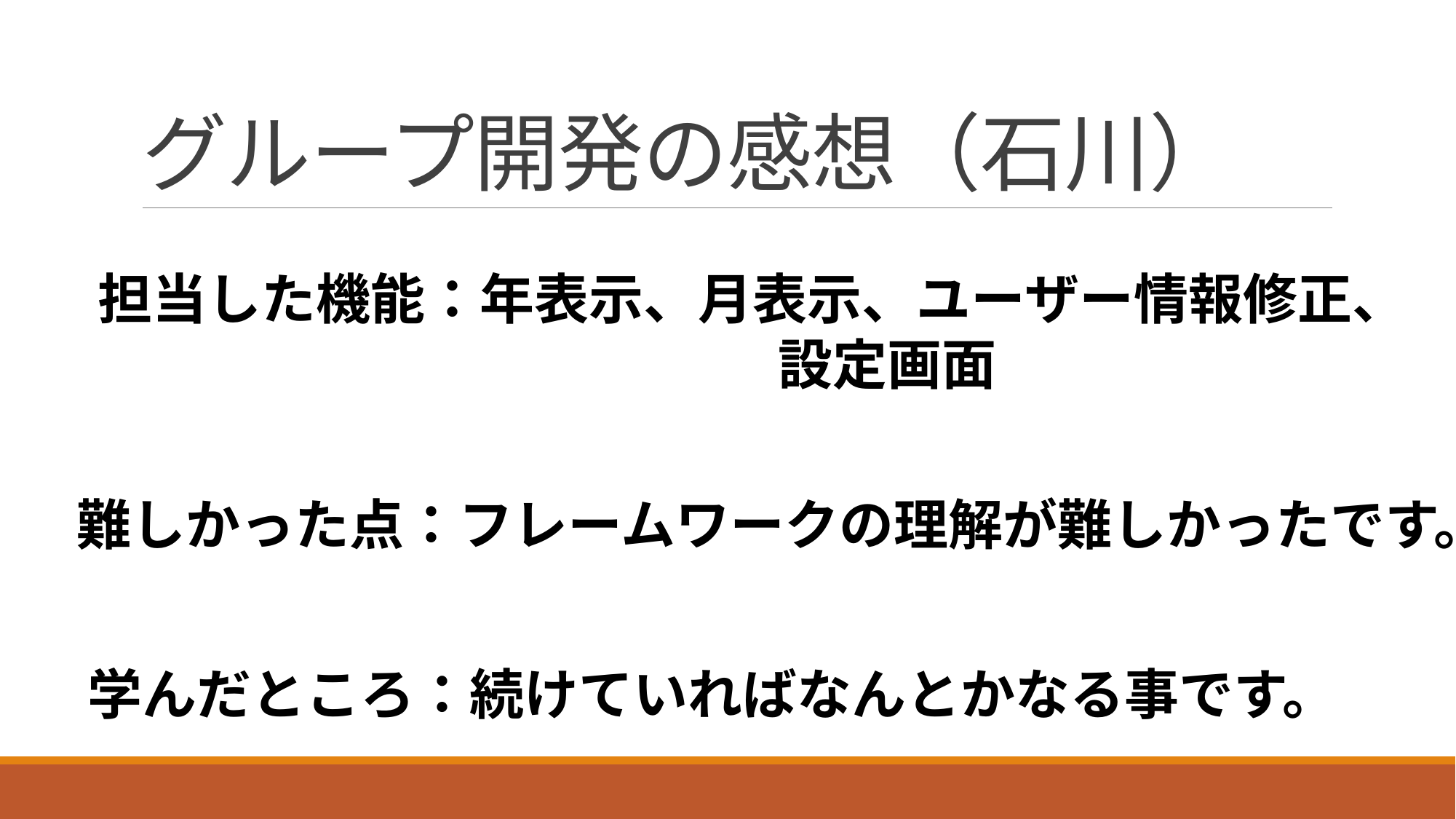

# グループ開発の感想（石川）
担当した機能：年表示、月表示、ユーザー情報修正、
						 設定画面
難しかった点：フレームワークの理解が難しかったです。
学んだところ：続けていればなんとかなる事です。